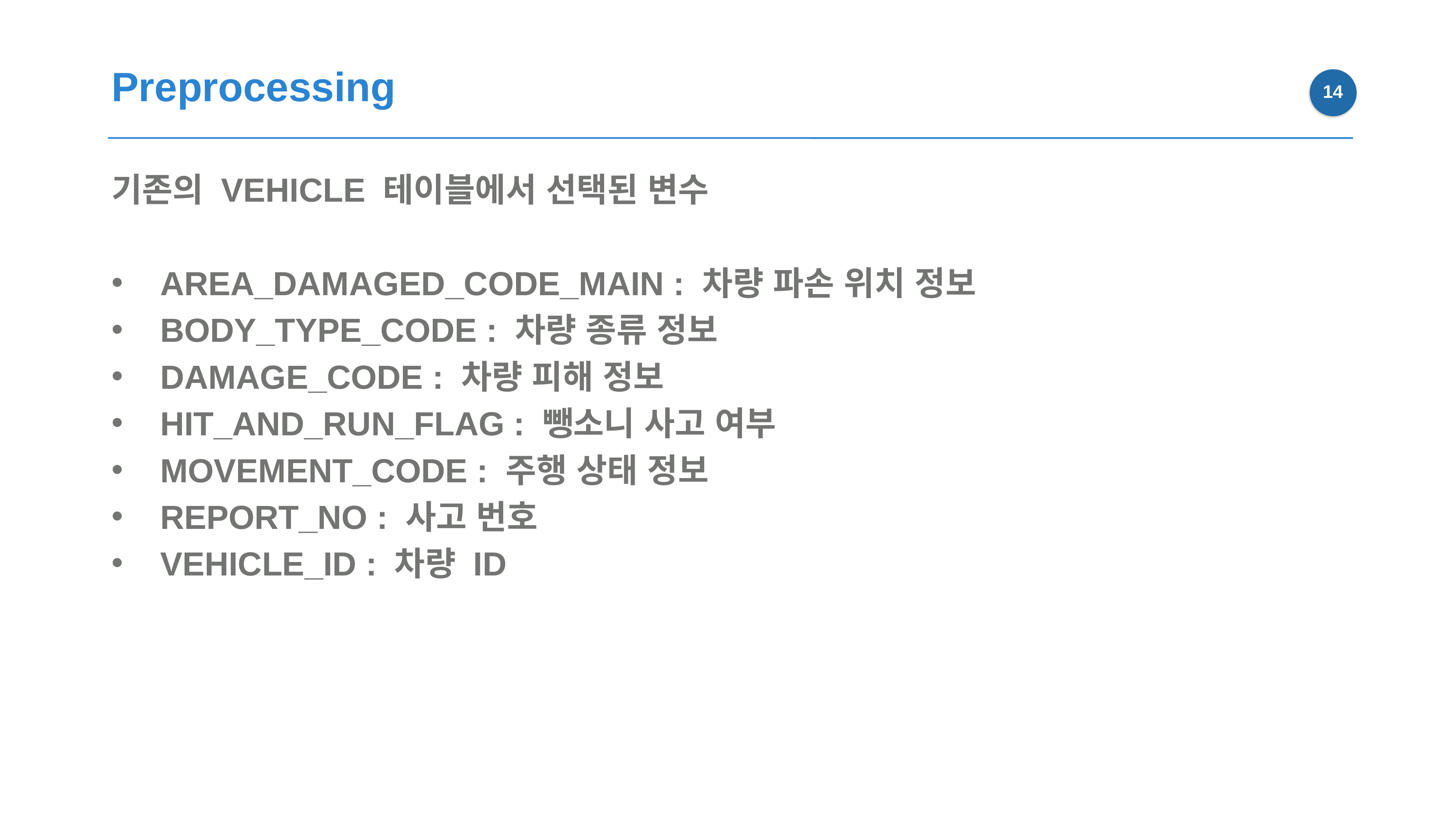

Preprocessing
14
기존의 VEHICLE 테이블에서 선택된 변수

AREA_DAMAGED_CODE_MAIN : 차량 파손 위치 정보
BODY_TYPE_CODE : 차량 종류 정보
DAMAGE_CODE : 차량 피해 정보
HIT_AND_RUN_FLAG : 뺑소니 사고 여부
MOVEMENT_CODE : 주행 상태 정보
REPORT_NO : 사고 번호
VEHICLE_ID : 차량 ID